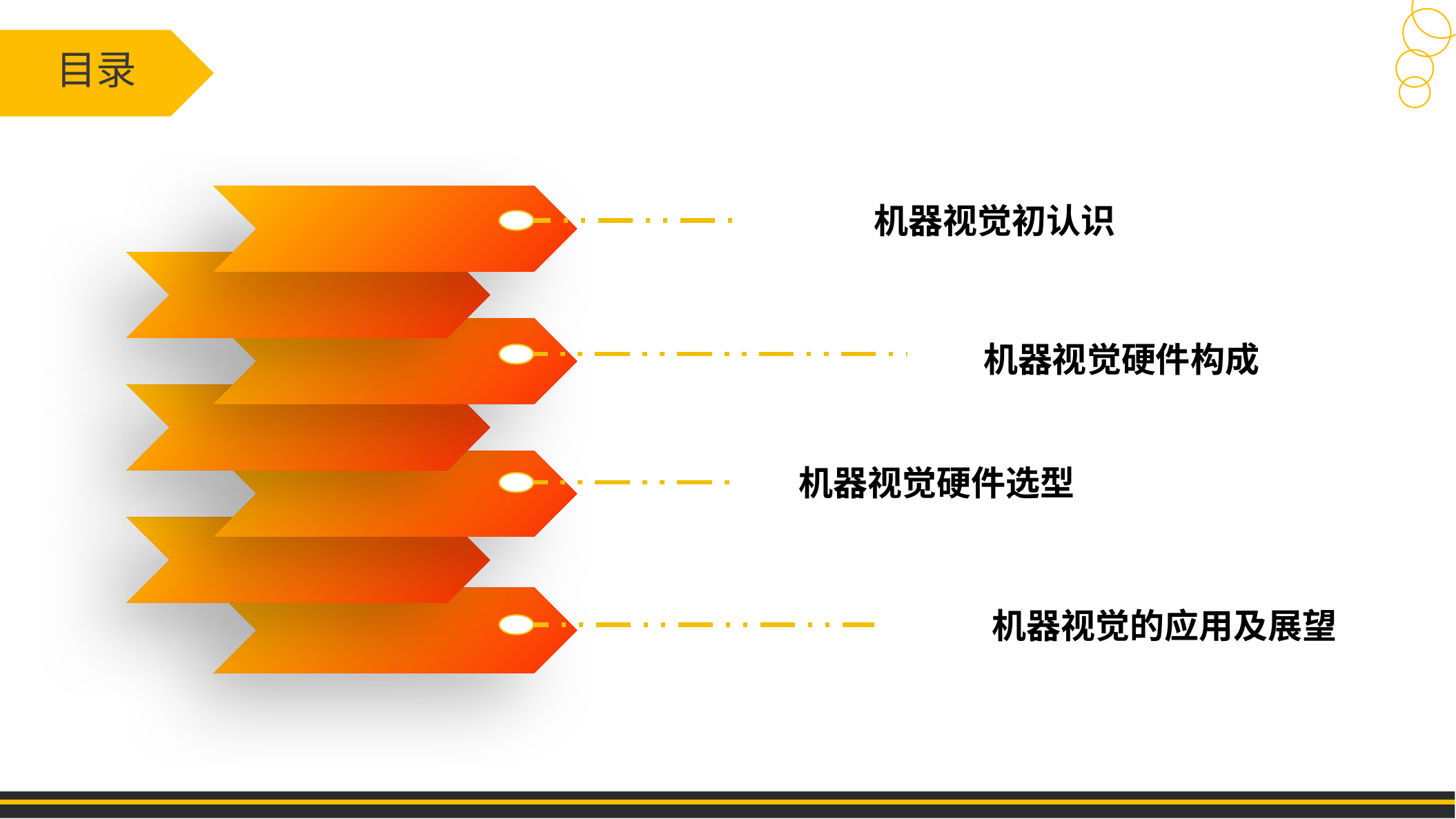

目录

机器视觉初认识

机器视觉硬件构成

机器视觉硬件选型

机器视觉的应用及展望